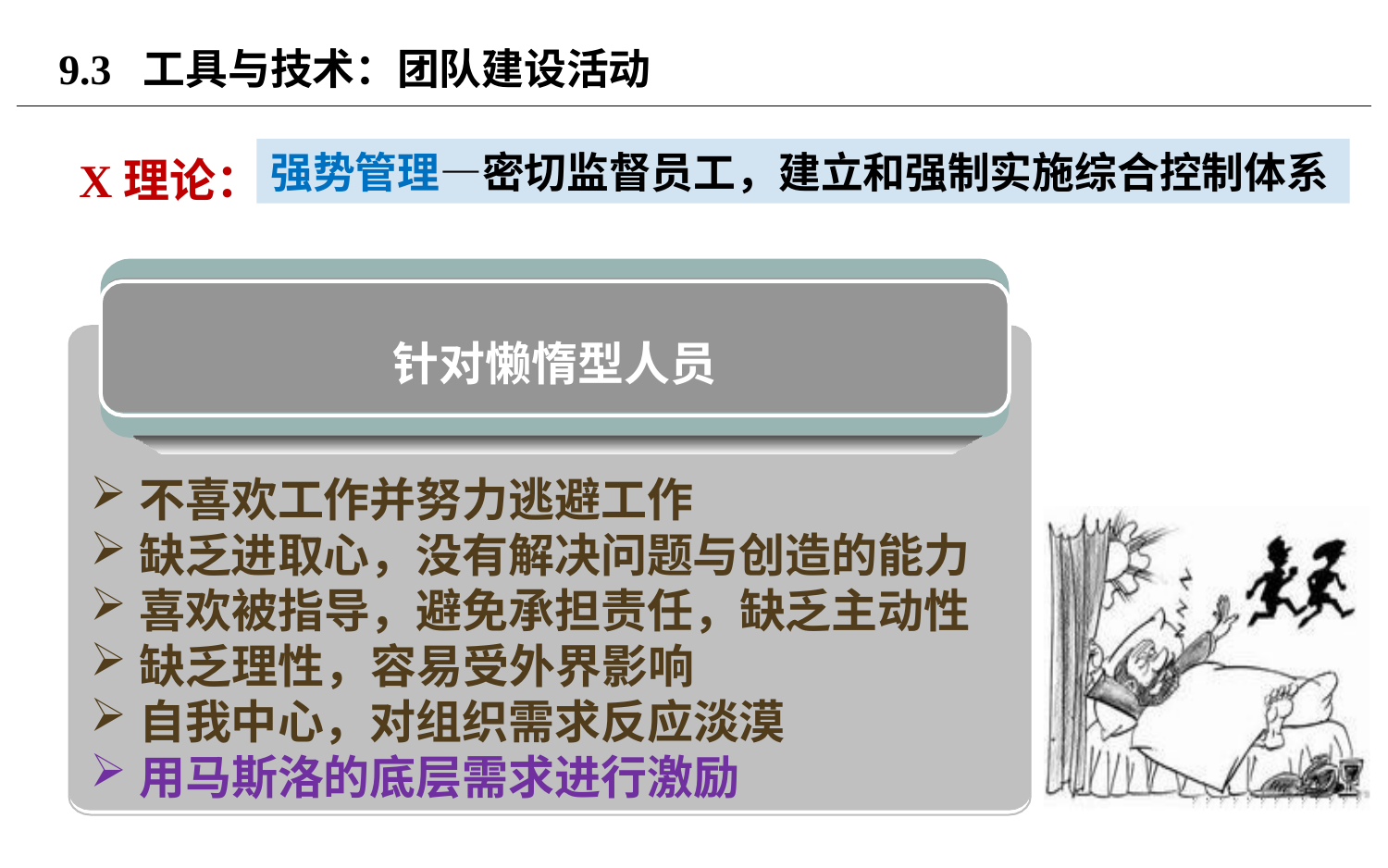

# 9.3  工具与技术：团队建设活动
X理论：

强势管理—密切监督员工，建立和强制实施综合控制体系
10

针对懒惰型人员

不喜欢工作并努力逃避工作
缺乏进取心，没有解决问题与创造的能力
喜欢被指导，避免承担责任，缺乏主动性
缺乏理性，容易受外界影响
自我中心，对组织需求反应淡漠
用马斯洛的底层需求进行激励